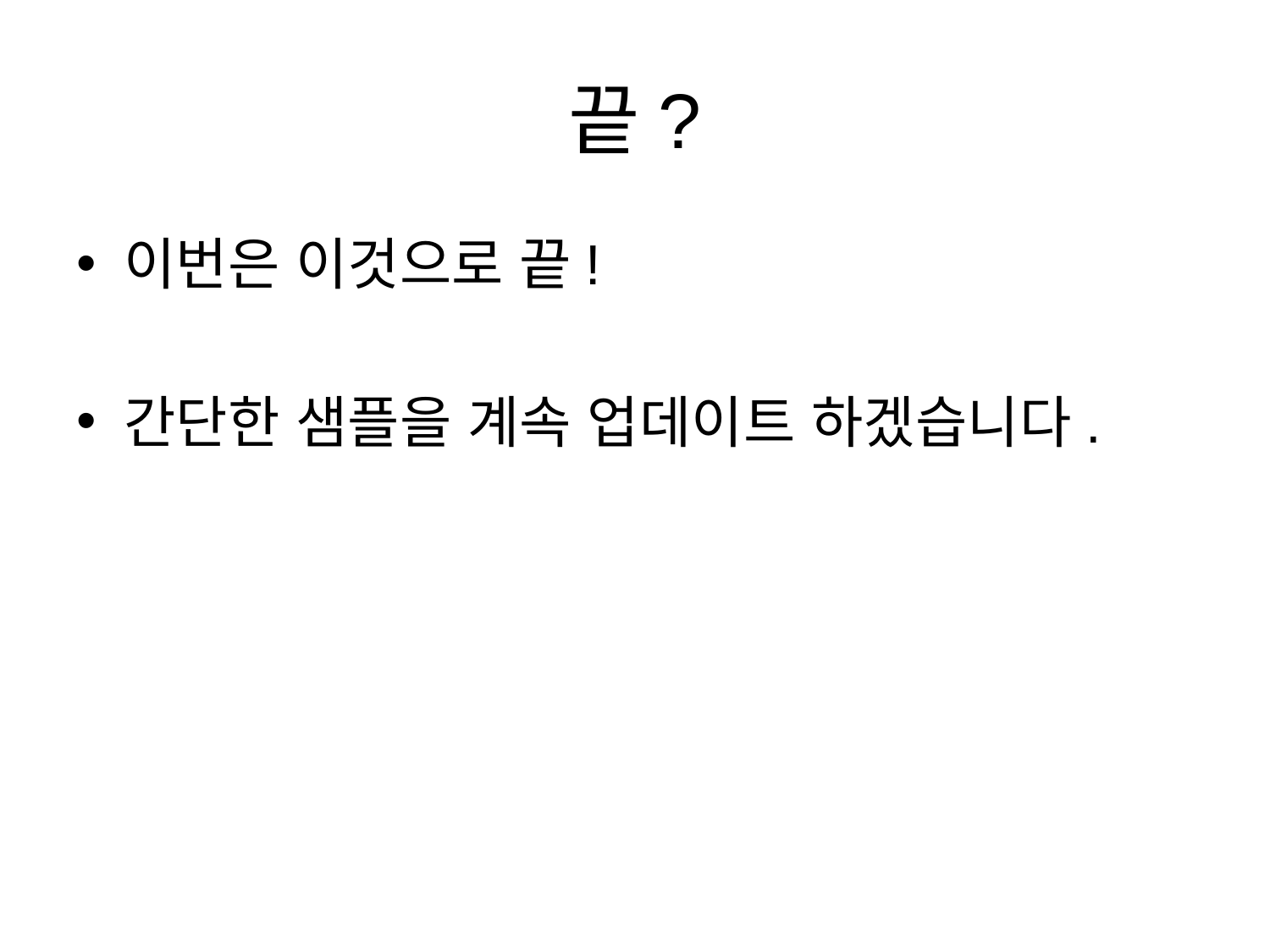

# 끝?
이번은 이것으로 끝!

간단한 샘플을 계속 업데이트 하겠습니다.